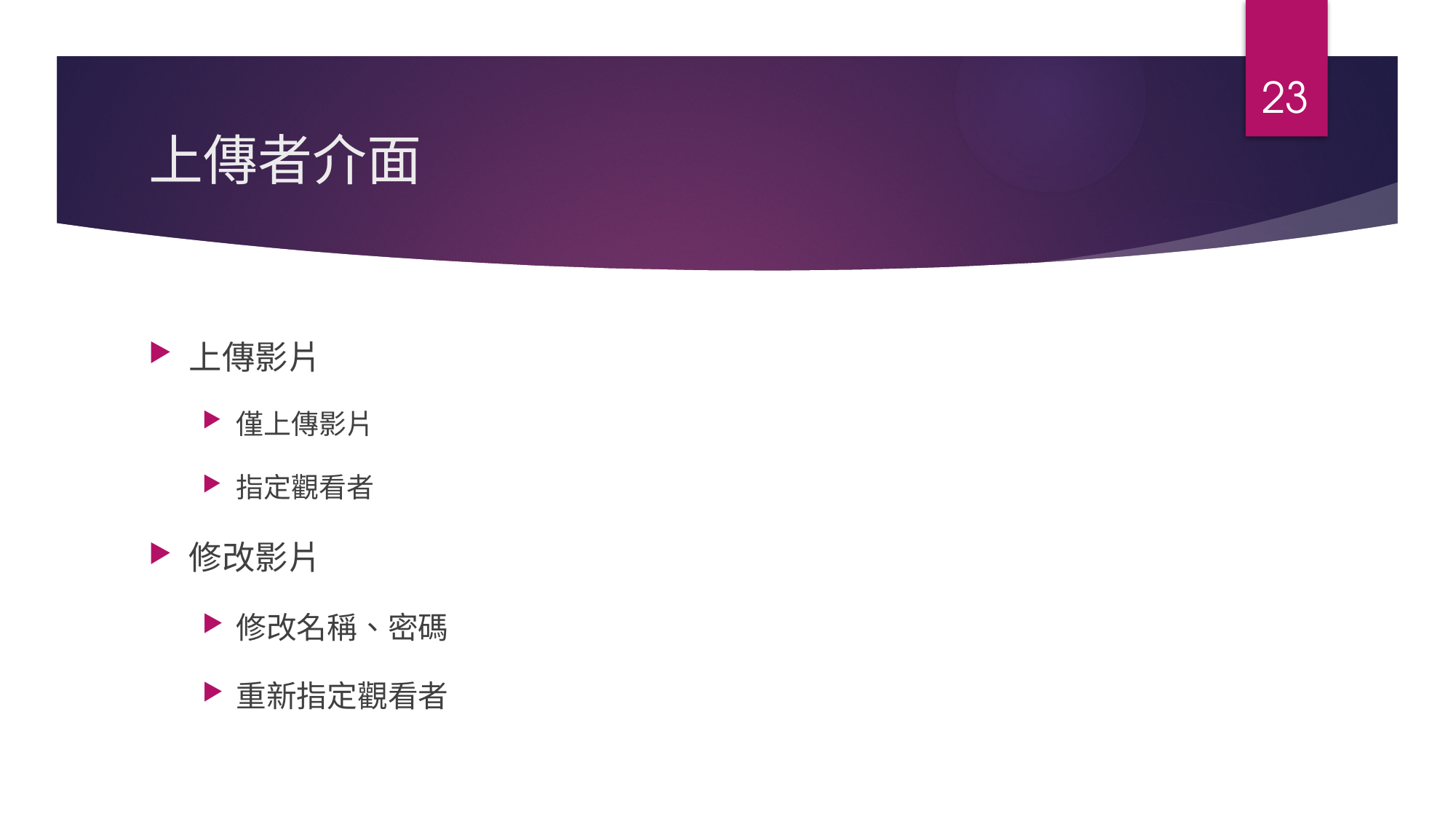

23
# 上傳者介面
上傳影片
僅上傳影片
指定觀看者
修改影片
修改名稱、密碼
重新指定觀看者